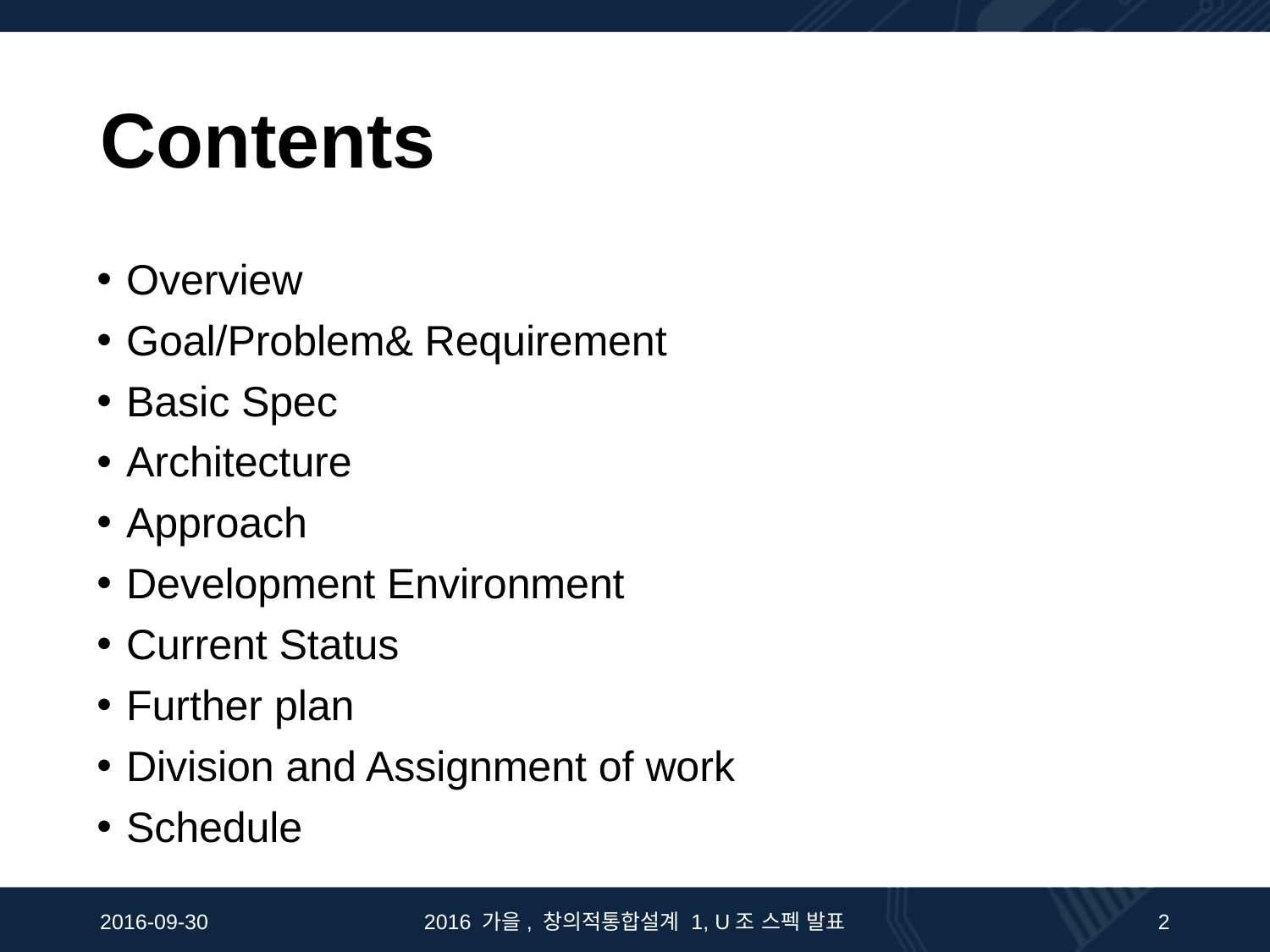

# Contents
Overview
Goal/Problem& Requirement
Basic Spec
Architecture
Approach
Development Environment
Current Status
Further plan
Division and Assignment of work
Schedule

2016-09-30
2016 가을, 창의적통합설계 1, U조 스펙 발표
2